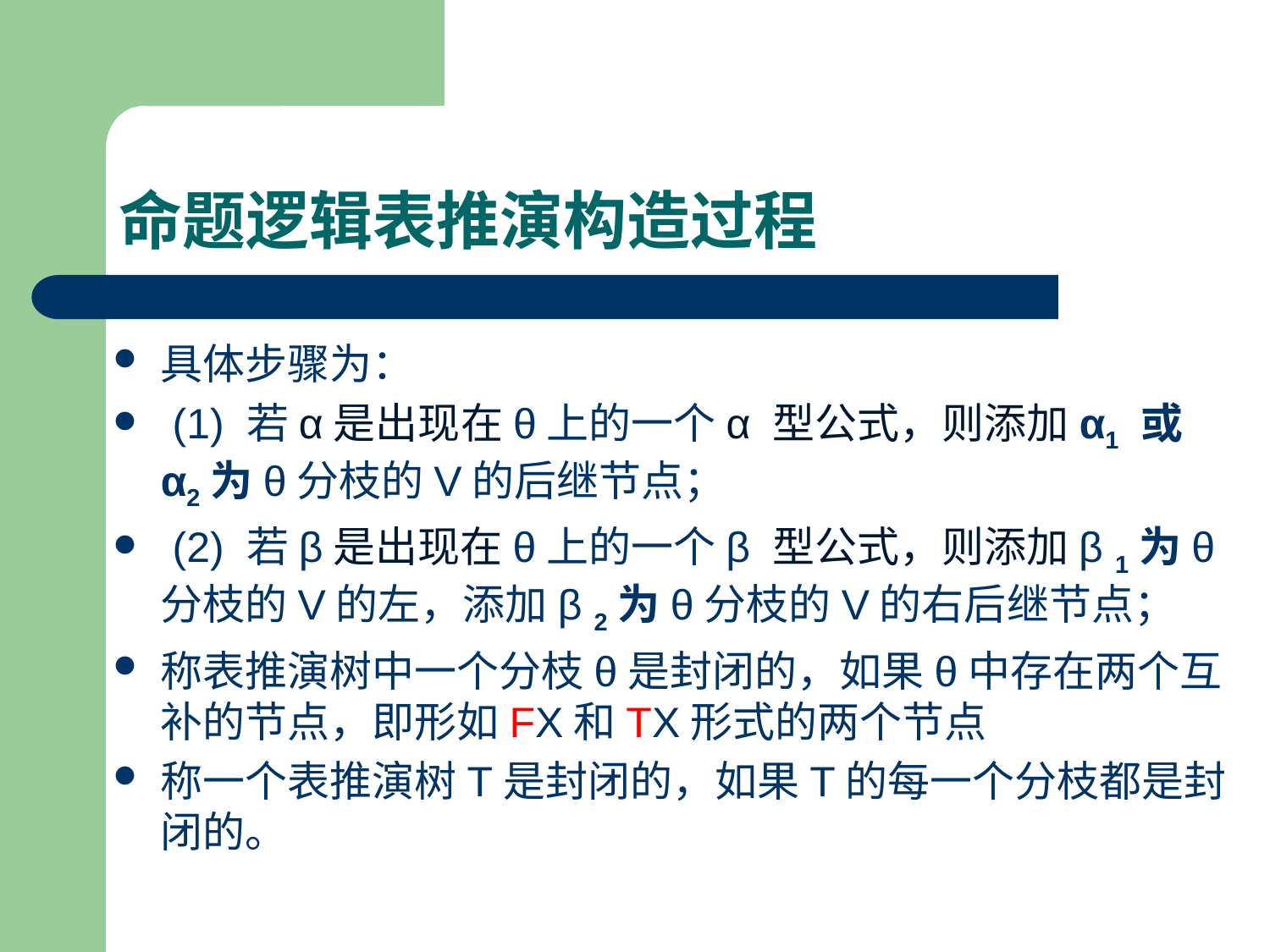

# 命题逻辑表推演构造过程
具体步骤为：
 (1) 若α是出现在θ上的一个α 型公式，则添加α1 或α2为θ分枝的V的后继节点；
 (2) 若β是出现在θ上的一个β 型公式，则添加β 1为θ分枝的V的左，添加β 2为θ分枝的V的右后继节点；
称表推演树中一个分枝θ是封闭的，如果θ中存在两个互补的节点，即形如FX和TX形式的两个节点
称一个表推演树T是封闭的，如果T的每一个分枝都是封闭的。

9